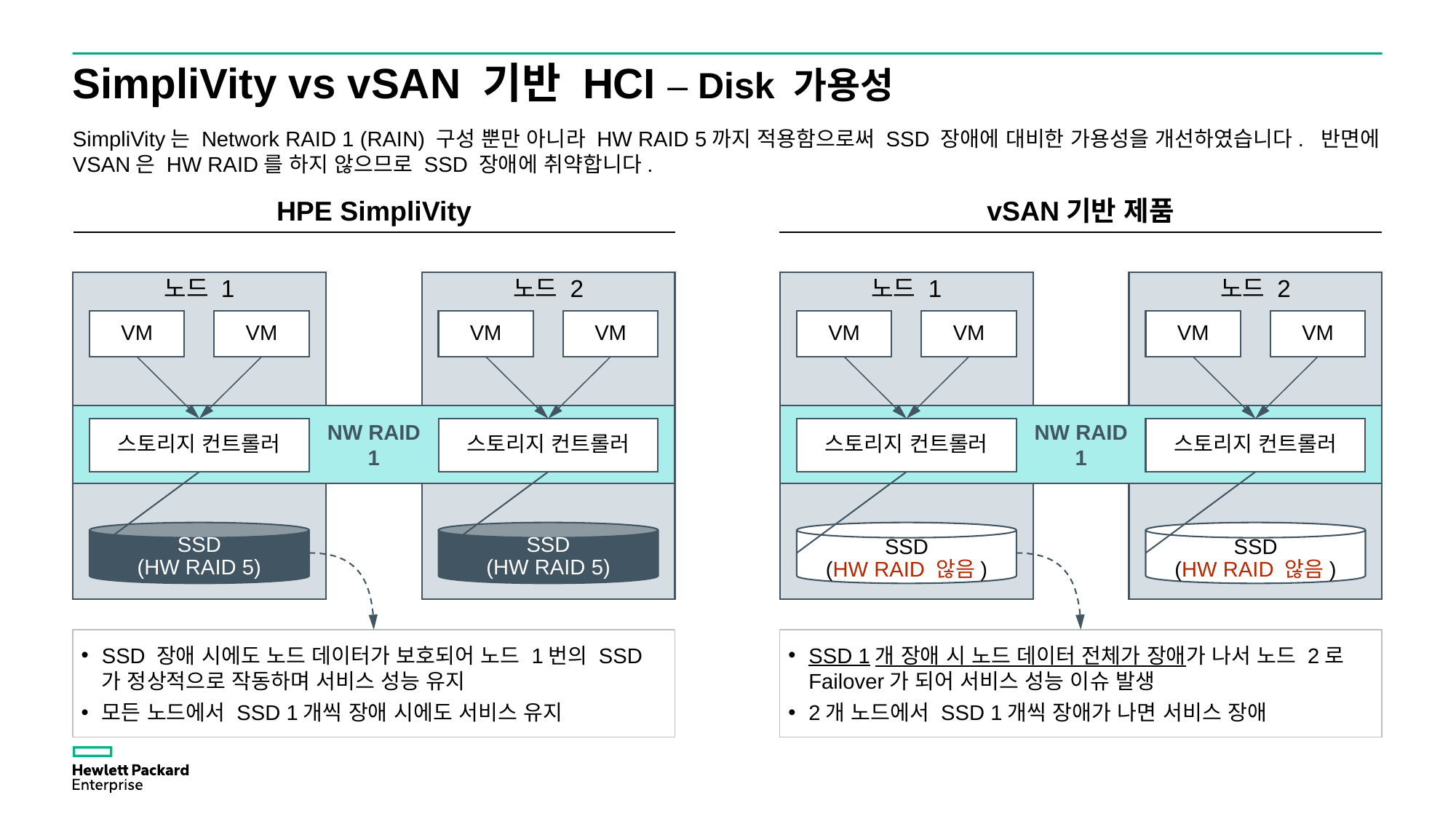

# SimpliVity vs vSAN 기반 HCI – Disk 가용성
SimpliVity는 Network RAID 1 (RAIN) 구성 뿐만 아니라 HW RAID 5까지 적용함으로써 SSD 장애에 대비한 가용성을 개선하였습니다.  반면에 VSAN은 HW RAID를 하지 않으므로 SSD 장애에 취약합니다.
vSAN기반 제품
HPE SimpliVity
노드 1
노드 2
노드 1
노드 2
VM
VM
VM
VM
VM
VM
VM
VM
NW RAID
1
NW RAID
1
스토리지 컨트롤러
스토리지 컨트롤러
스토리지 컨트롤러
스토리지 컨트롤러
SSD
(HW RAID 5)
SSD
(HW RAID 5)
SSD
(HW RAID 않음)
SSD
(HW RAID 않음)
SSD 장애 시에도 노드 데이터가 보호되어 노드 1번의 SSD가 정상적으로 작동하며 서비스 성능 유지
모든 노드에서 SSD 1개씩 장애 시에도 서비스 유지
SSD 1개 장애 시 노드 데이터 전체가 장애가 나서 노드 2로 Failover가 되어 서비스 성능 이슈 발생
2개 노드에서 SSD 1개씩 장애가 나면 서비스 장애